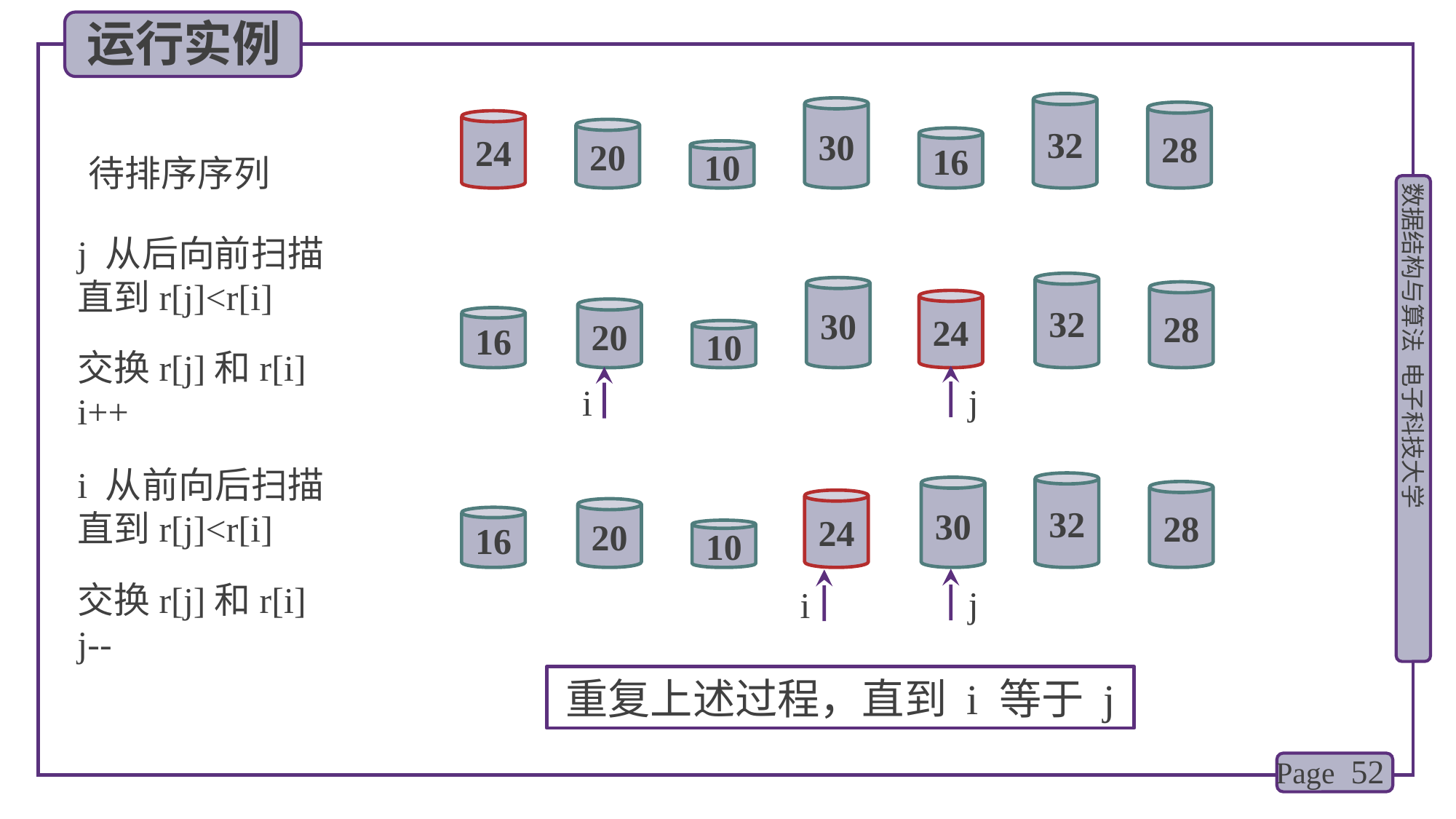

运行实例

32
30
28
24
20
16
10
待排序序列
j 从后向前扫描
直到r[j]<r[i]
32
30
28
24
20
16
10
交换r[j]和r[i]
i++

j

i
i 从前向后扫描
直到r[j]<r[i]
32
30
28
24
20
16
10

j

i
交换r[j]和r[i]
j--
重复上述过程，直到 i 等于 j